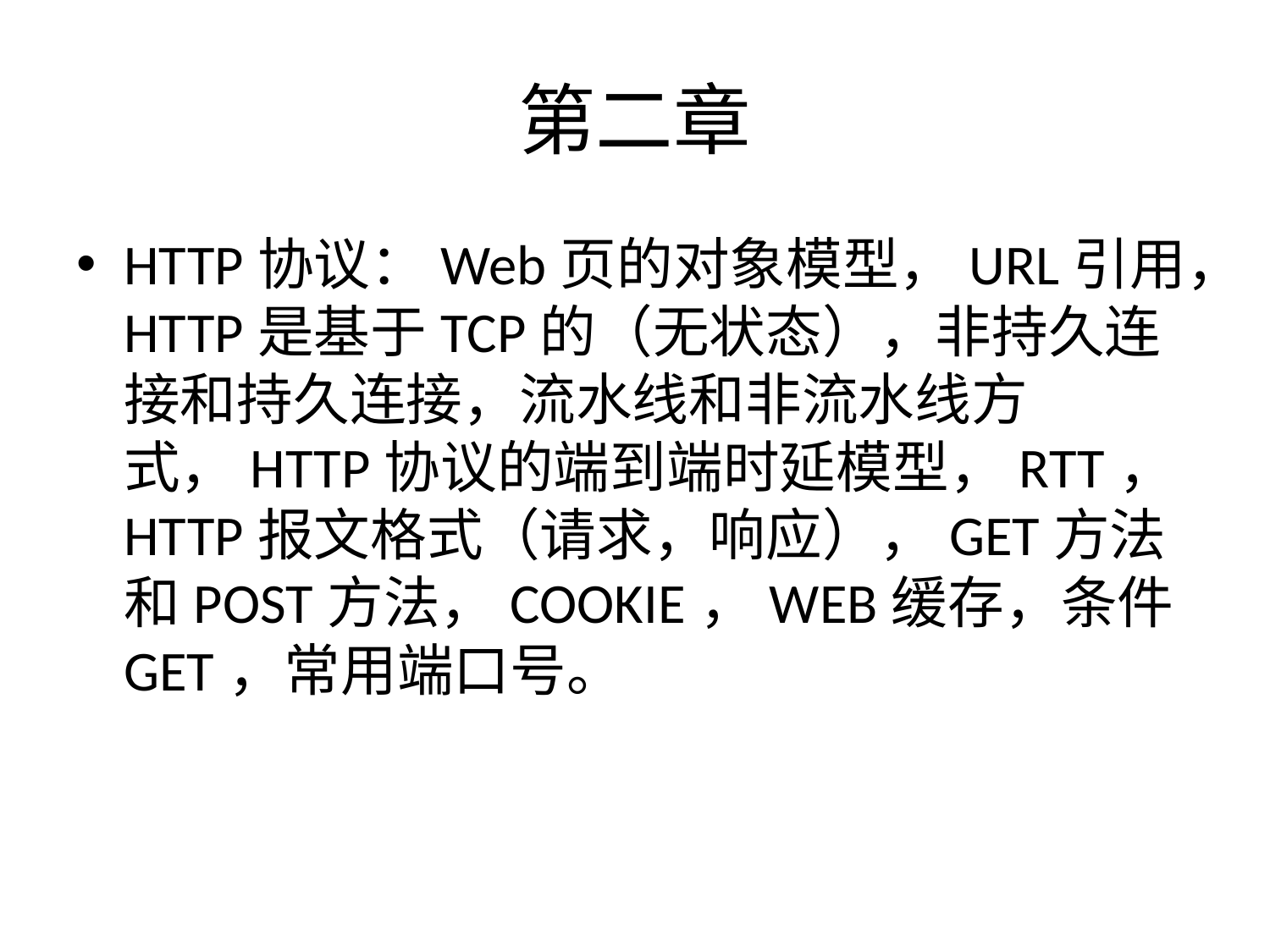

# 第二章
HTTP协议：Web页的对象模型，URL引用，HTTP是基于TCP的（无状态），非持久连接和持久连接，流水线和非流水线方式，HTTP协议的端到端时延模型，RTT，HTTP报文格式（请求，响应），GET方法和POST方法，COOKIE，WEB缓存，条件GET，常用端口号。